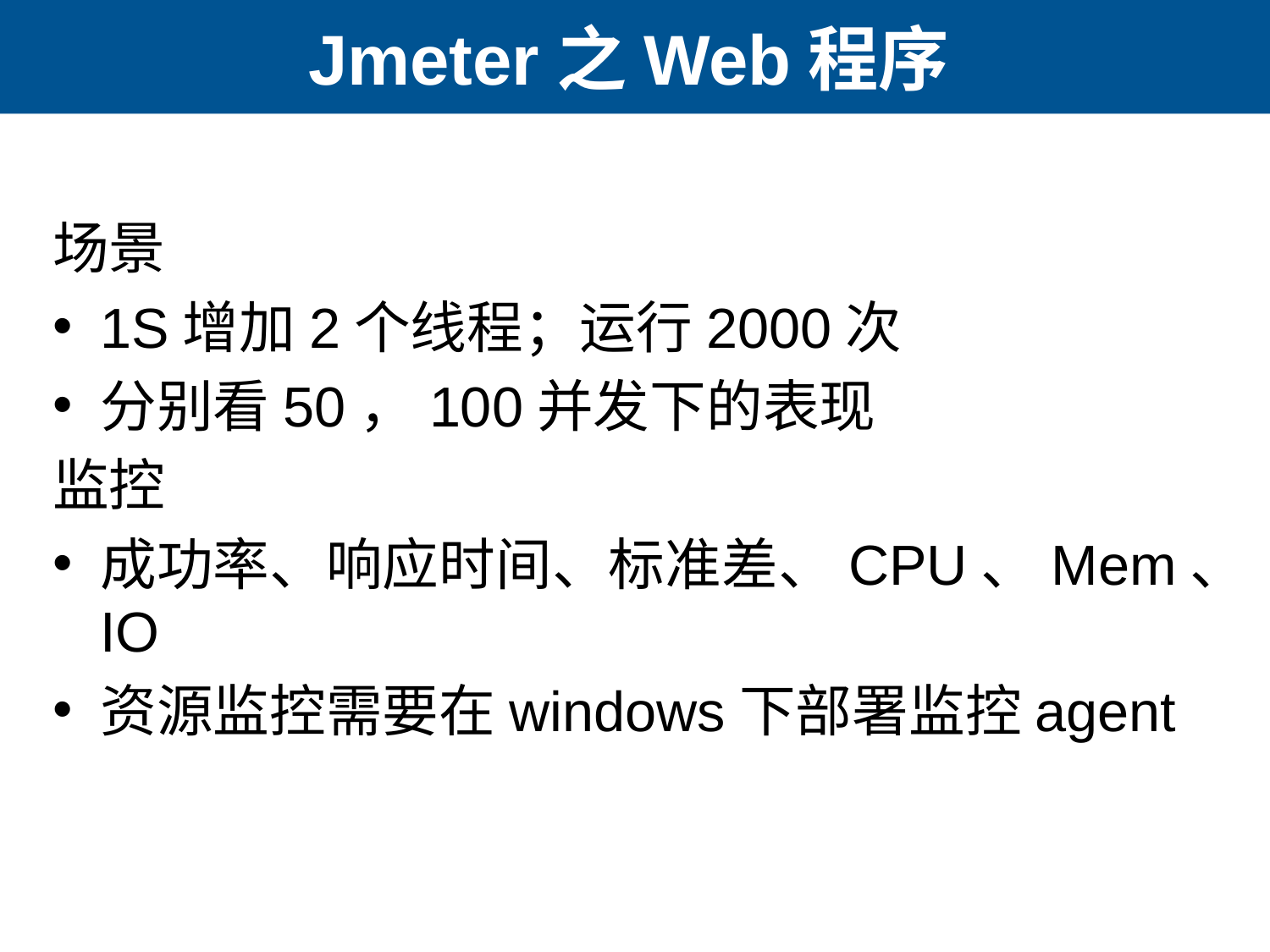

# Jmeter之Web程序
场景
1S增加2个线程；运行2000次
分别看50，100并发下的表现
监控
成功率、响应时间、标准差、CPU、Mem、IO
资源监控需要在windows下部署监控agent